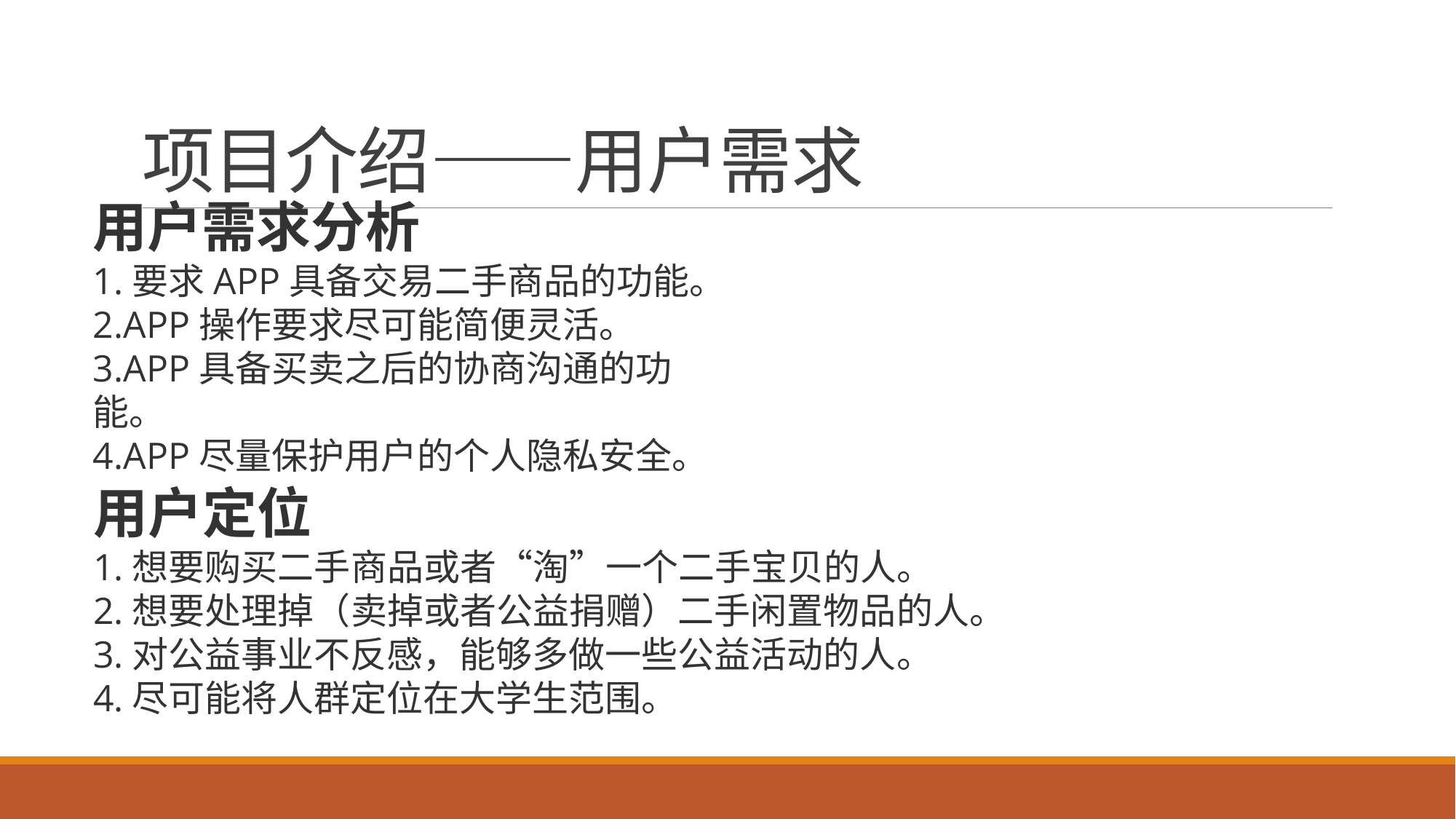

# 项目介绍——用户需求
用户需求分析
1.要求APP具备交易二手商品的功能。
2.APP操作要求尽可能简便灵活。
3.APP具备买卖之后的协商沟通的功能。
4.APP尽量保护用户的个人隐私安全。
用户定位
1.想要购买二手商品或者“淘”一个二手宝贝的人。
2.想要处理掉（卖掉或者公益捐赠）二手闲置物品的人。
3.对公益事业不反感，能够多做一些公益活动的人。
4.尽可能将人群定位在大学生范围。